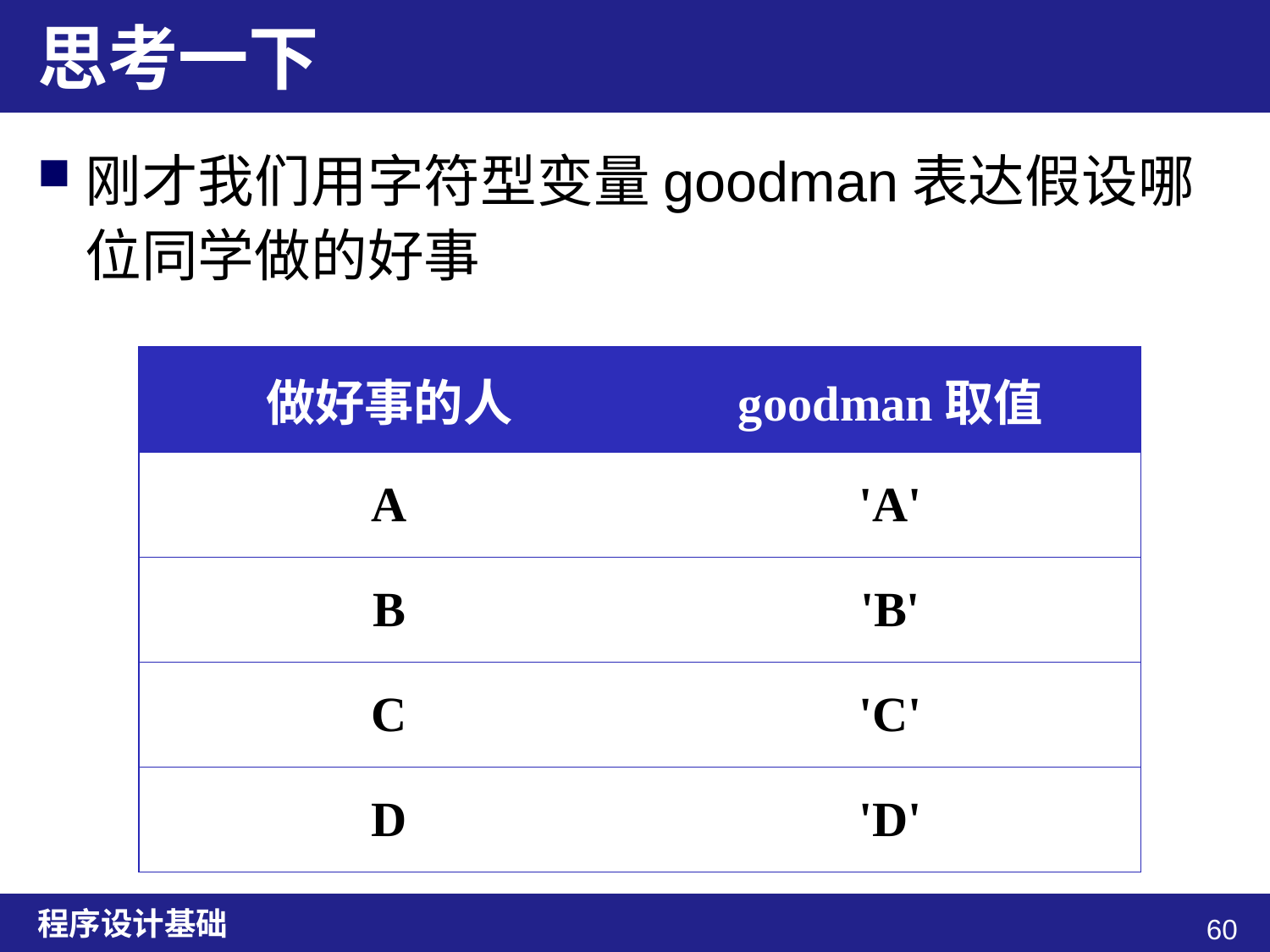

# 思考一下
刚才我们用字符型变量goodman表达假设哪位同学做的好事
| 做好事的人 | goodman取值 |
| --- | --- |
| A | 'A' |
| B | 'B' |
| C | 'C' |
| D | 'D' |